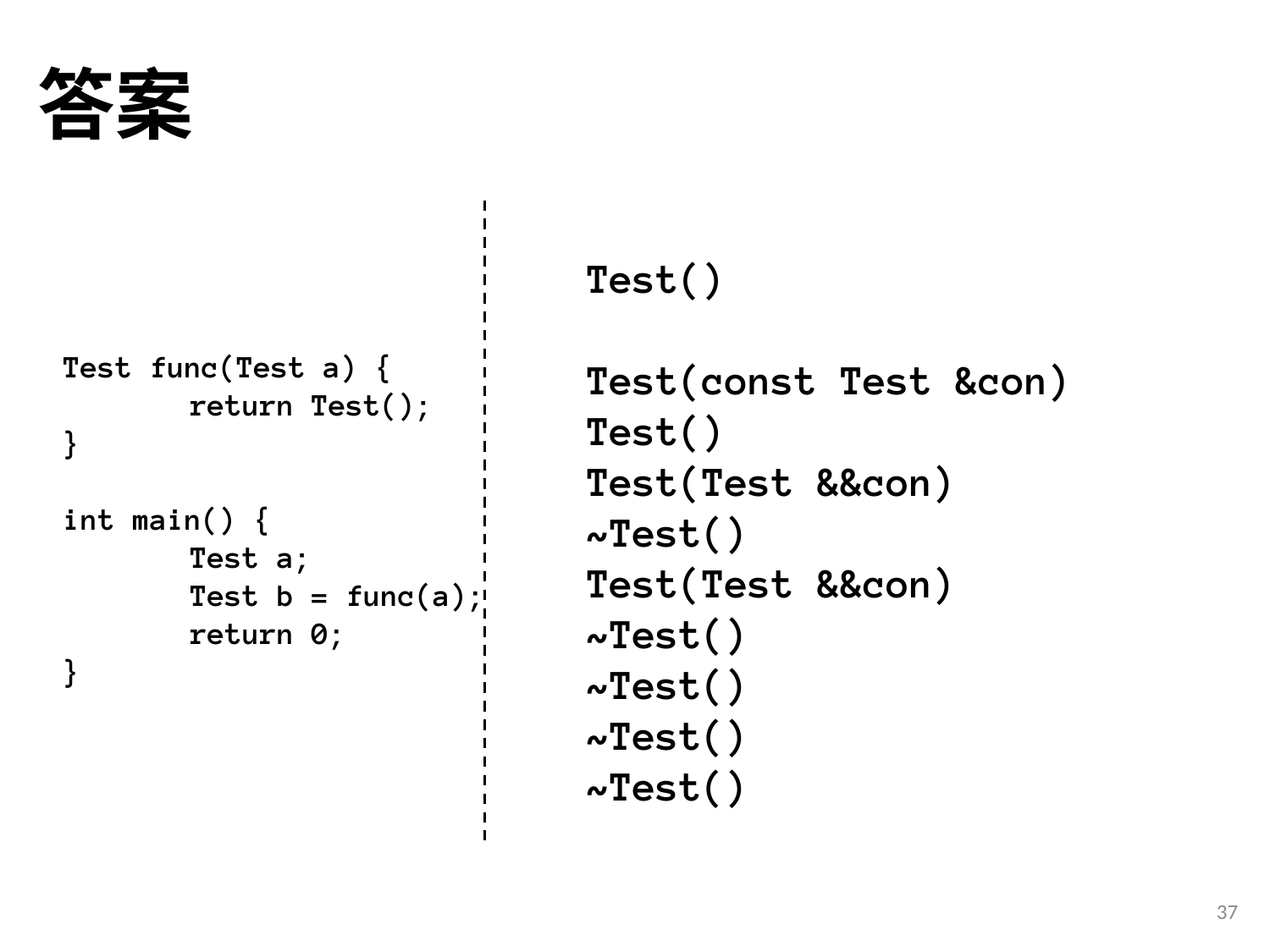

# 答案

Test()
Test(const Test &con)
Test()
Test(Test &&con)
~Test()
Test(Test &&con)
~Test()
~Test()
~Test()
~Test()

Test func(Test a) {
	return Test();
}

int main() {
	Test a;
	Test b = func(a);
	return 0;
}
37